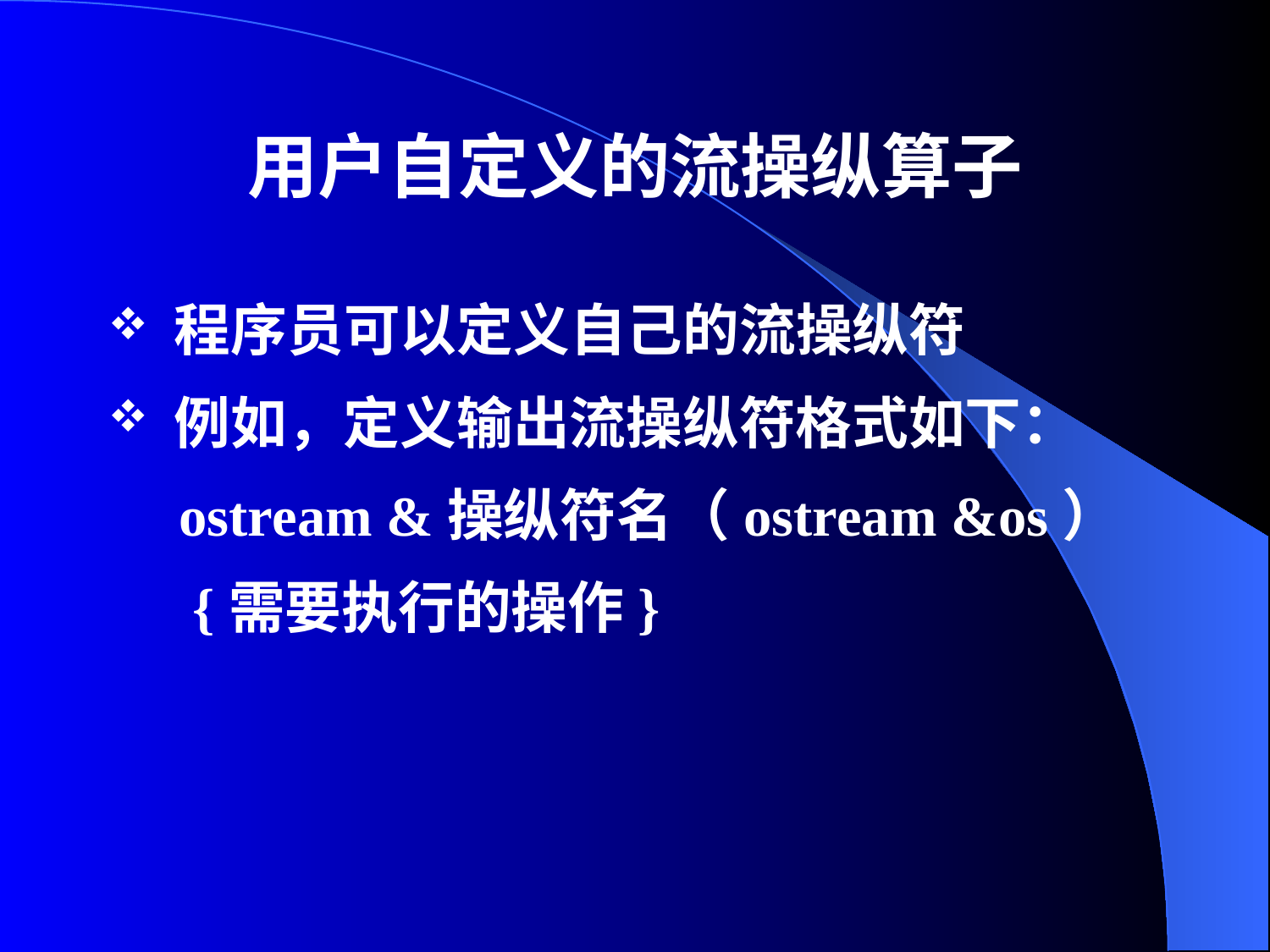

# 用户自定义的流操纵算子
程序员可以定义自己的流操纵符
例如，定义输出流操纵符格式如下：
     ostream &操纵符名（ostream &os）
      {需要执行的操作}